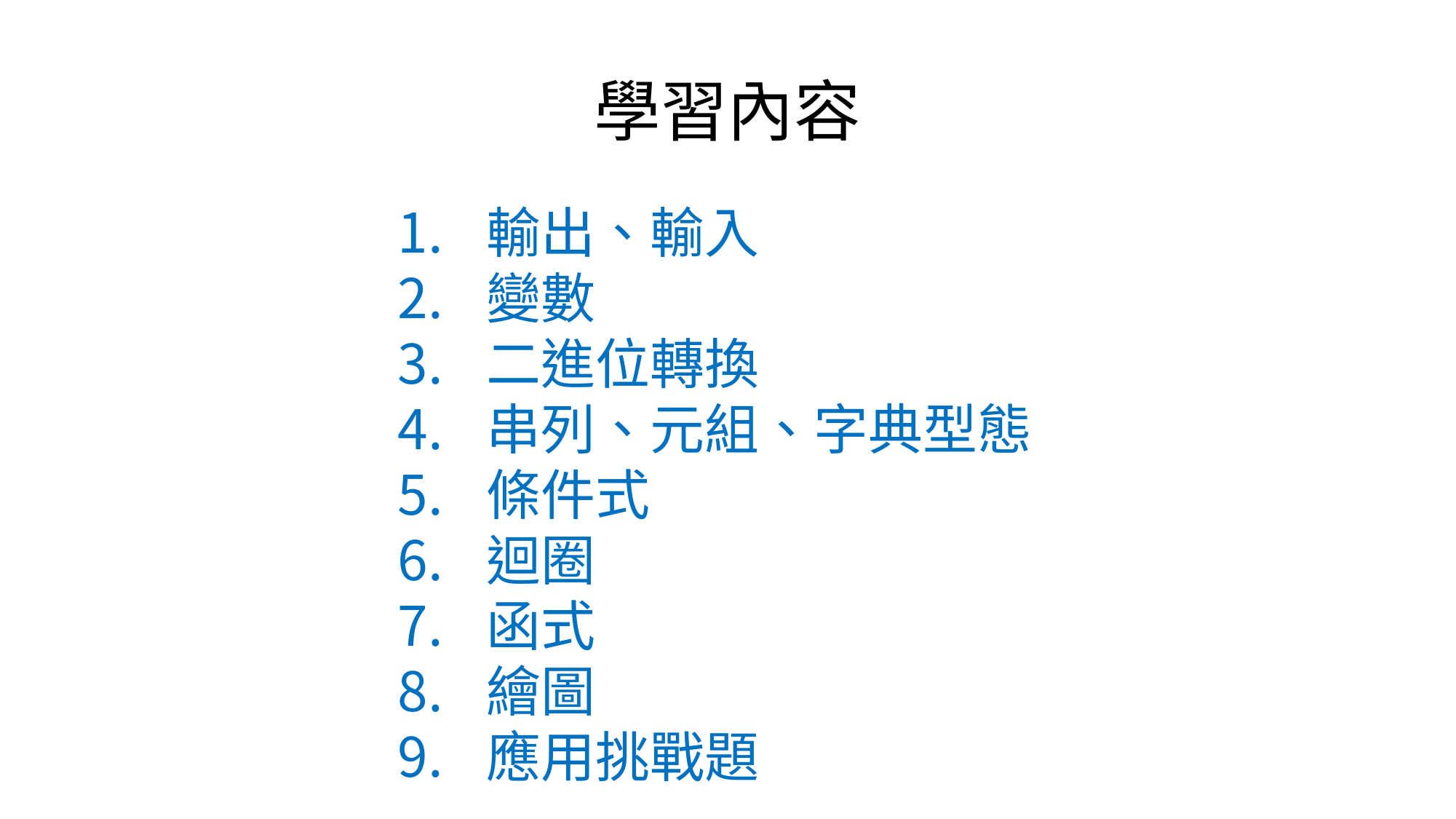

# 學習內容
輸出、輸入
變數
二進位轉換
串列、元組、字典型態
條件式
迴圈
函式
繪圖
應用挑戰題